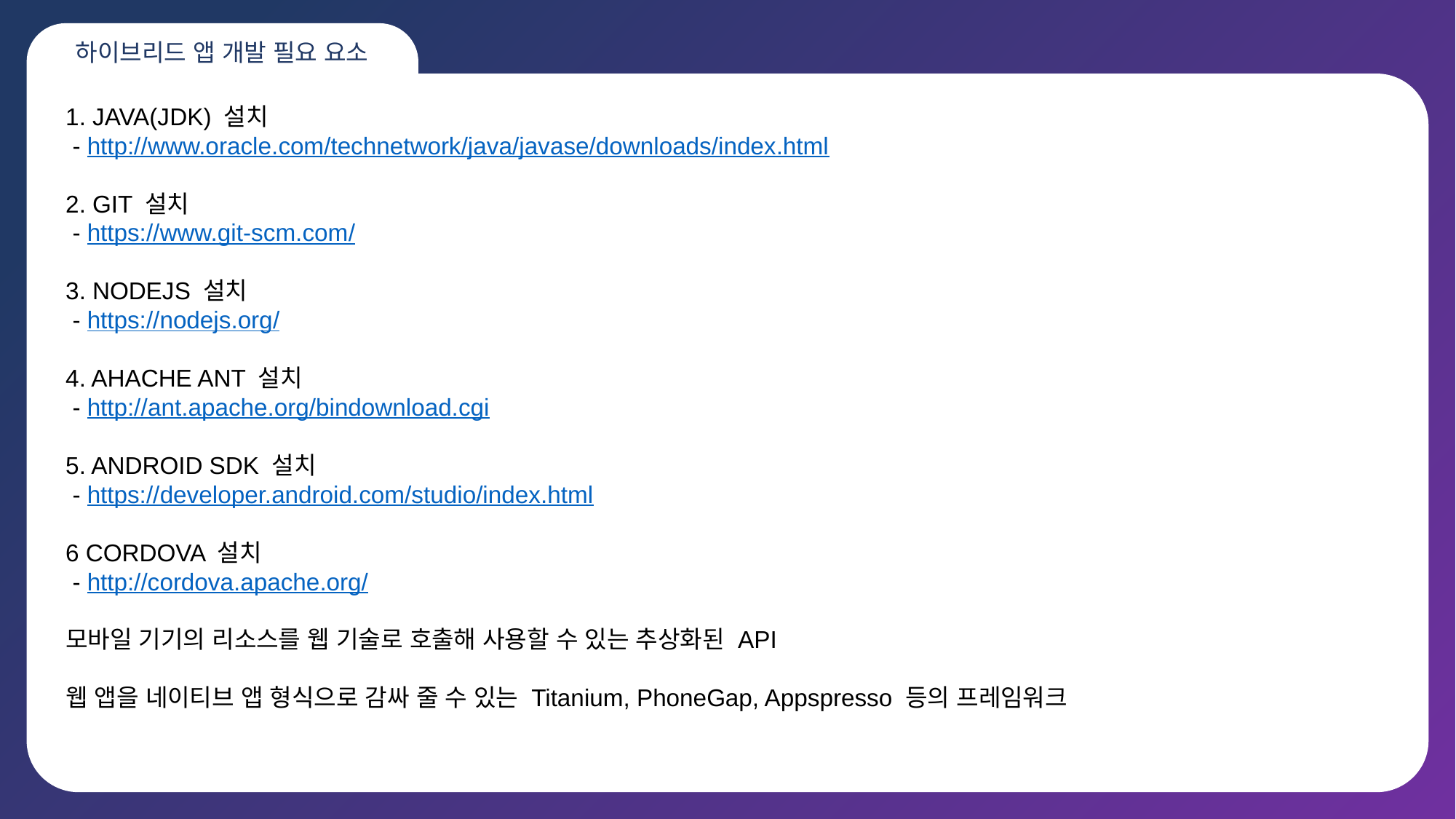

하이브리드 앱 개발 필요 요소
1. JAVA(JDK) 설치
 - http://www.oracle.com/technetwork/java/javase/downloads/index.html

2. GIT 설치
 - https://www.git-scm.com/

3. NODEJS 설치
 - https://nodejs.org/

4. AHACHE ANT 설치
 - http://ant.apache.org/bindownload.cgi

5. ANDROID SDK 설치
 - https://developer.android.com/studio/index.html

6 CORDOVA 설치
 - http://cordova.apache.org/
모바일 기기의 리소스를 웹 기술로 호출해 사용할 수 있는 추상화된 API

웹 앱을 네이티브 앱 형식으로 감싸 줄 수 있는 Titanium, PhoneGap, Appspresso 등의 프레임워크